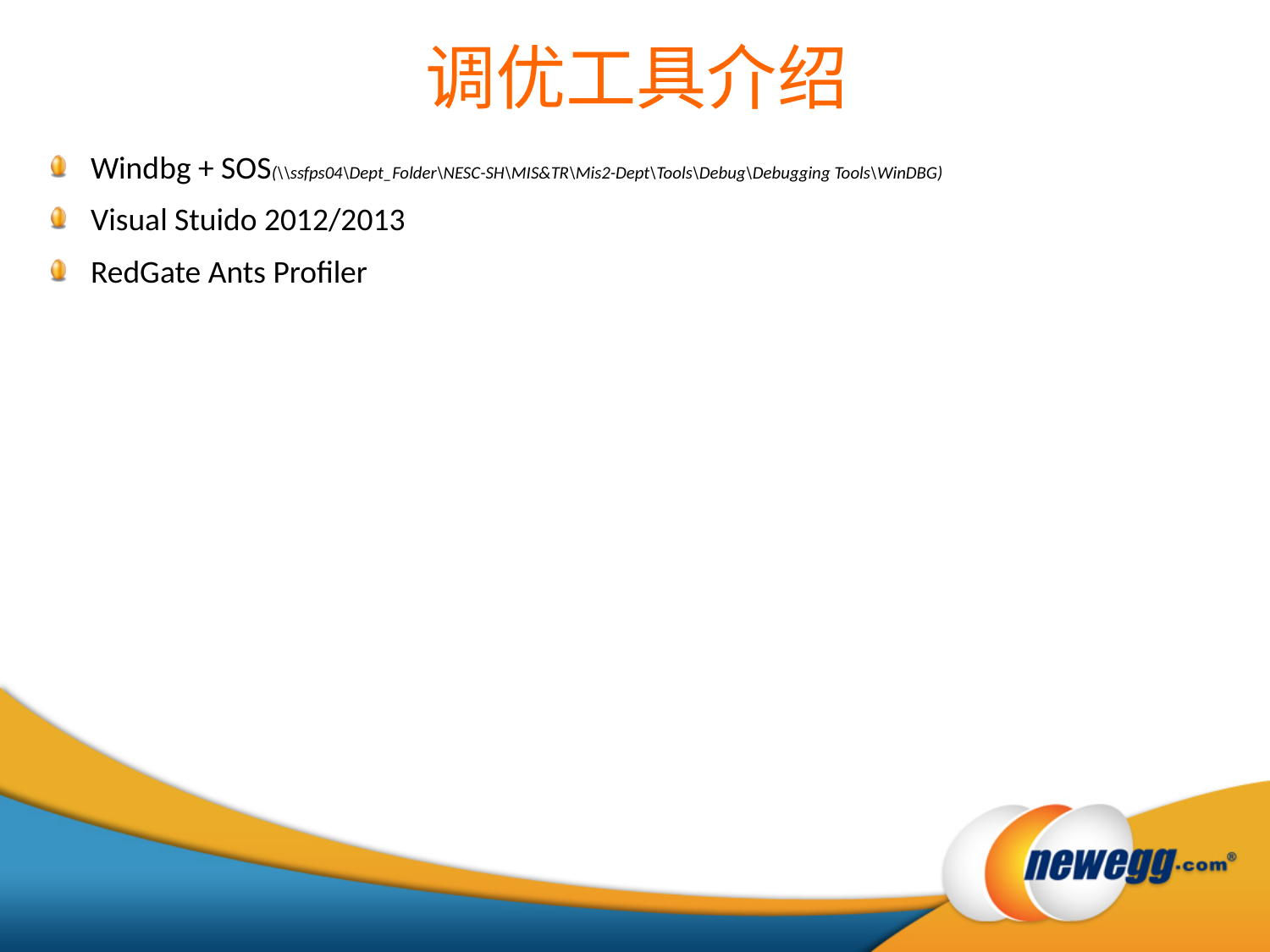

# 调优工具介绍
Windbg + SOS(\\ssfps04\Dept_Folder\NESC-SH\MIS&TR\Mis2-Dept\Tools\Debug\Debugging Tools\WinDBG)
Visual Stuido 2012/2013
RedGate Ants Profiler